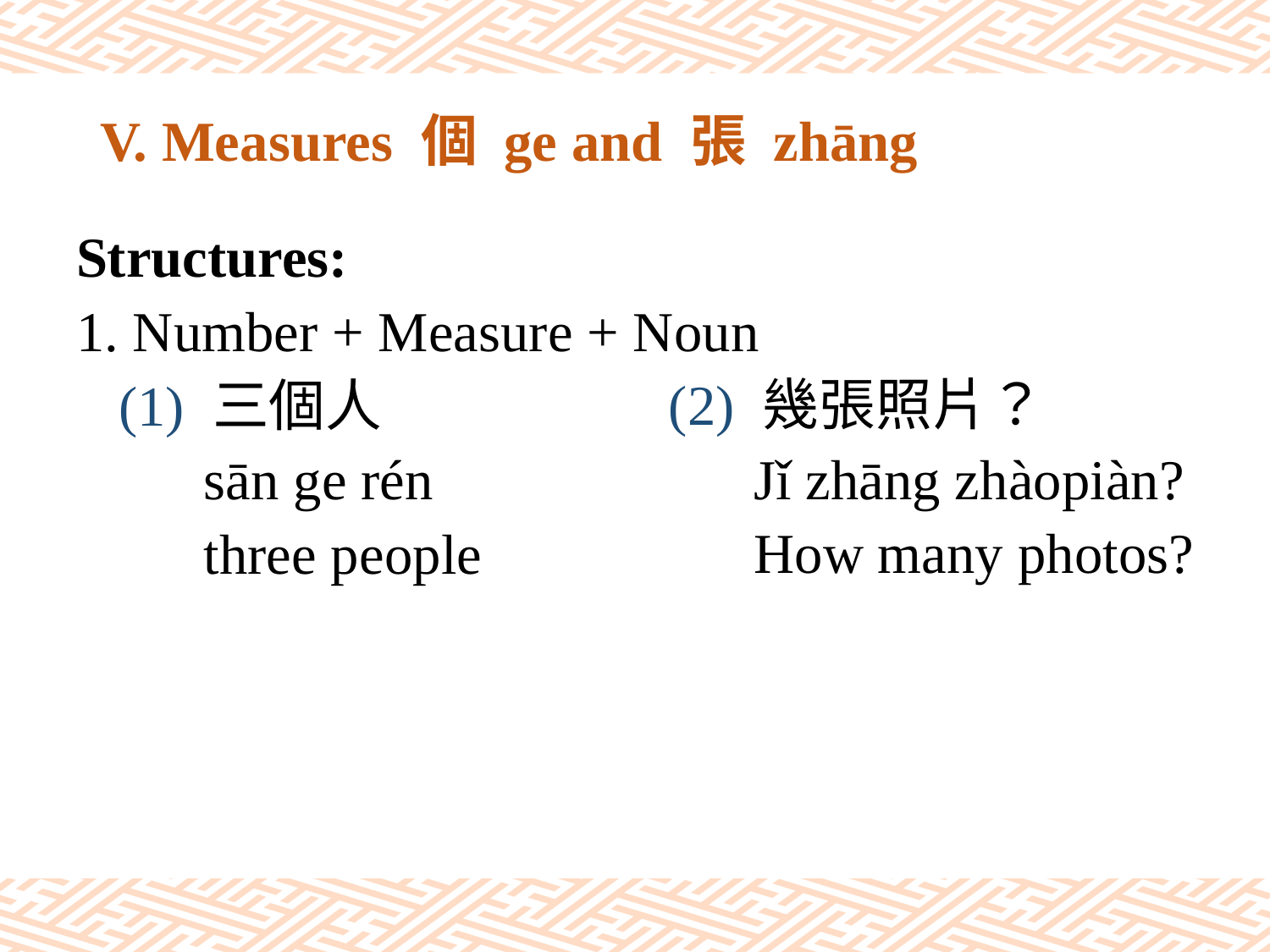

# V. Measures 個 ge and 張 zhāng
Structures:
1. Number + Measure + Noun
   (1) 三個人
         sān ge rén
         three people

(2) 幾張照片？
      Jǐ zhāng zhàopiàn?
      How many photos?